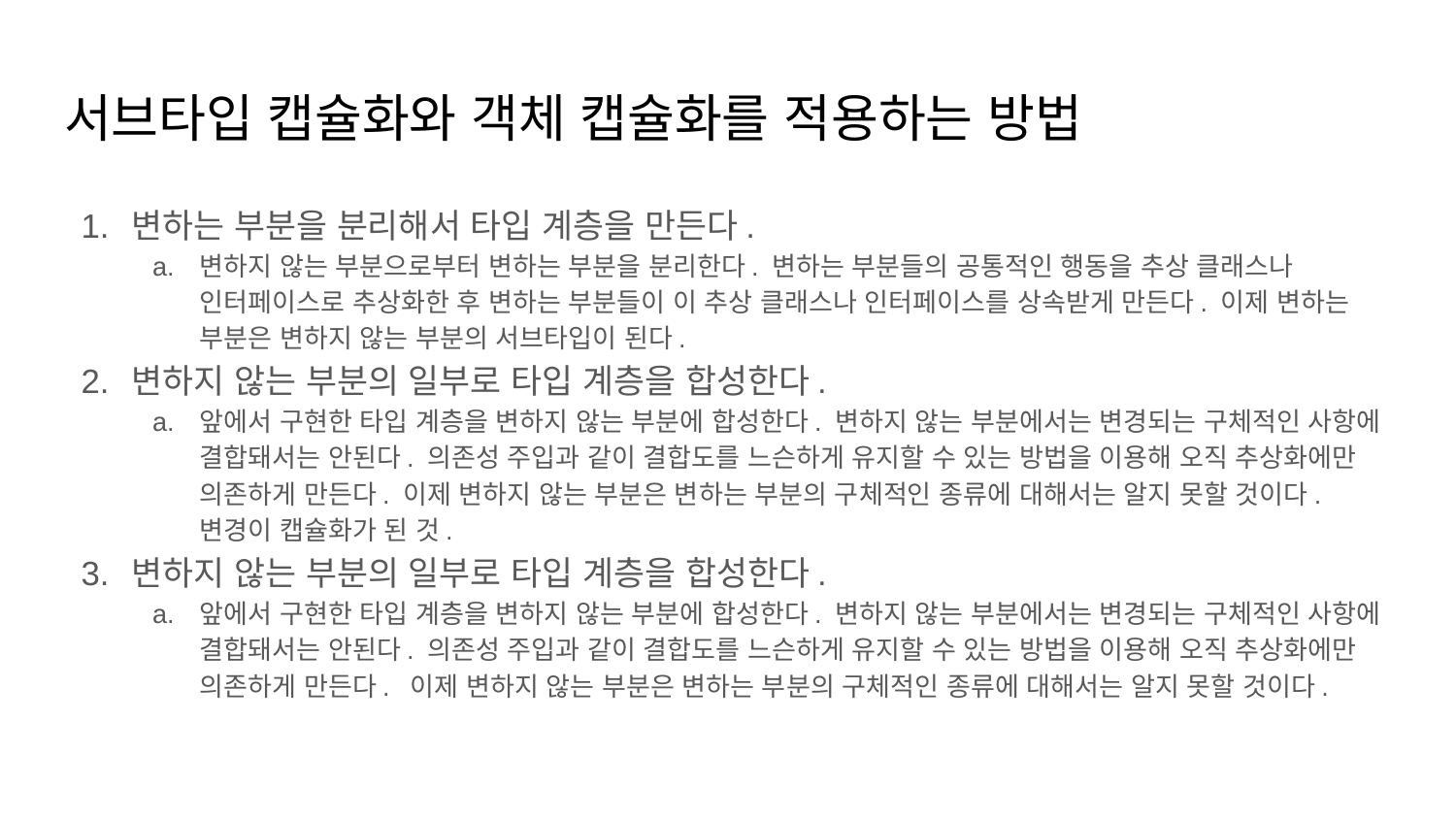

# 서브타입 캡슐화와 객체 캡슐화를 적용하는 방법
변하는 부분을 분리해서 타입 계층을 만든다.
변하지 않는 부분으로부터 변하는 부분을 분리한다. 변하는 부분들의 공통적인 행동을 추상 클래스나 인터페이스로 추상화한 후 변하는 부분들이 이 추상 클래스나 인터페이스를 상속받게 만든다. 이제 변하는 부분은 변하지 않는 부분의 서브타입이 된다.
변하지 않는 부분의 일부로 타입 계층을 합성한다.
앞에서 구현한 타입 계층을 변하지 않는 부분에 합성한다. 변하지 않는 부분에서는 변경되는 구체적인 사항에 결합돼서는 안된다. 의존성 주입과 같이 결합도를 느슨하게 유지할 수 있는 방법을 이용해 오직 추상화에만 의존하게 만든다. 이제 변하지 않는 부분은 변하는 부분의 구체적인 종류에 대해서는 알지 못할 것이다. 변경이 캡슐화가 된 것.
변하지 않는 부분의 일부로 타입 계층을 합성한다.
앞에서 구현한 타입 계층을 변하지 않는 부분에 합성한다. 변하지 않는 부분에서는 변경되는 구체적인 사항에 결합돼서는 안된다. 의존성 주입과 같이 결합도를 느슨하게 유지할 수 있는 방법을 이용해 오직 추상화에만 의존하게 만든다.  이제 변하지 않는 부분은 변하는 부분의 구체적인 종류에 대해서는 알지 못할 것이다.